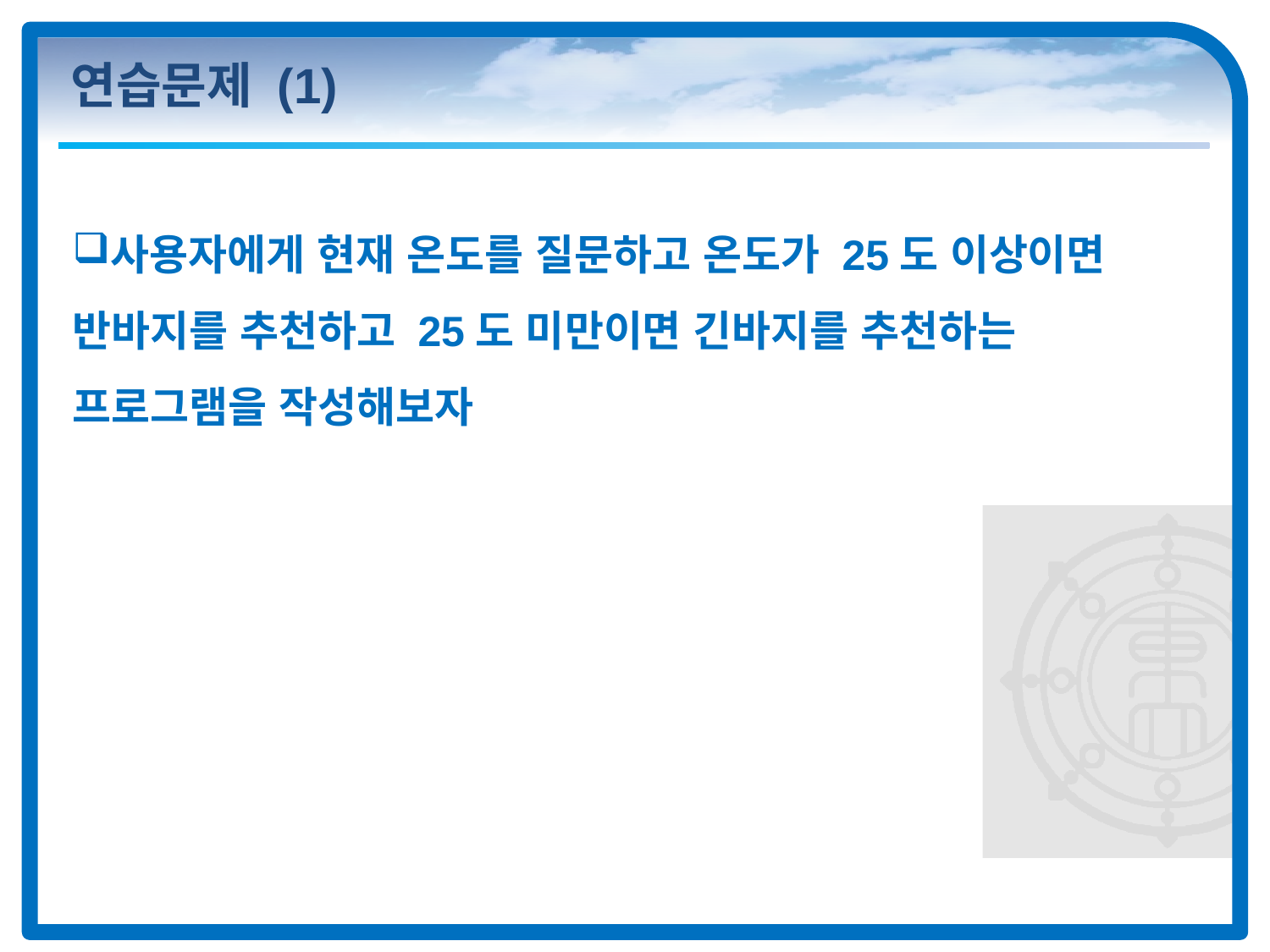

# 연습문제 (1)
사용자에게 현재 온도를 질문하고 온도가 25도 이상이면 반바지를 추천하고 25도 미만이면 긴바지를 추천하는 프로그램을 작성해보자